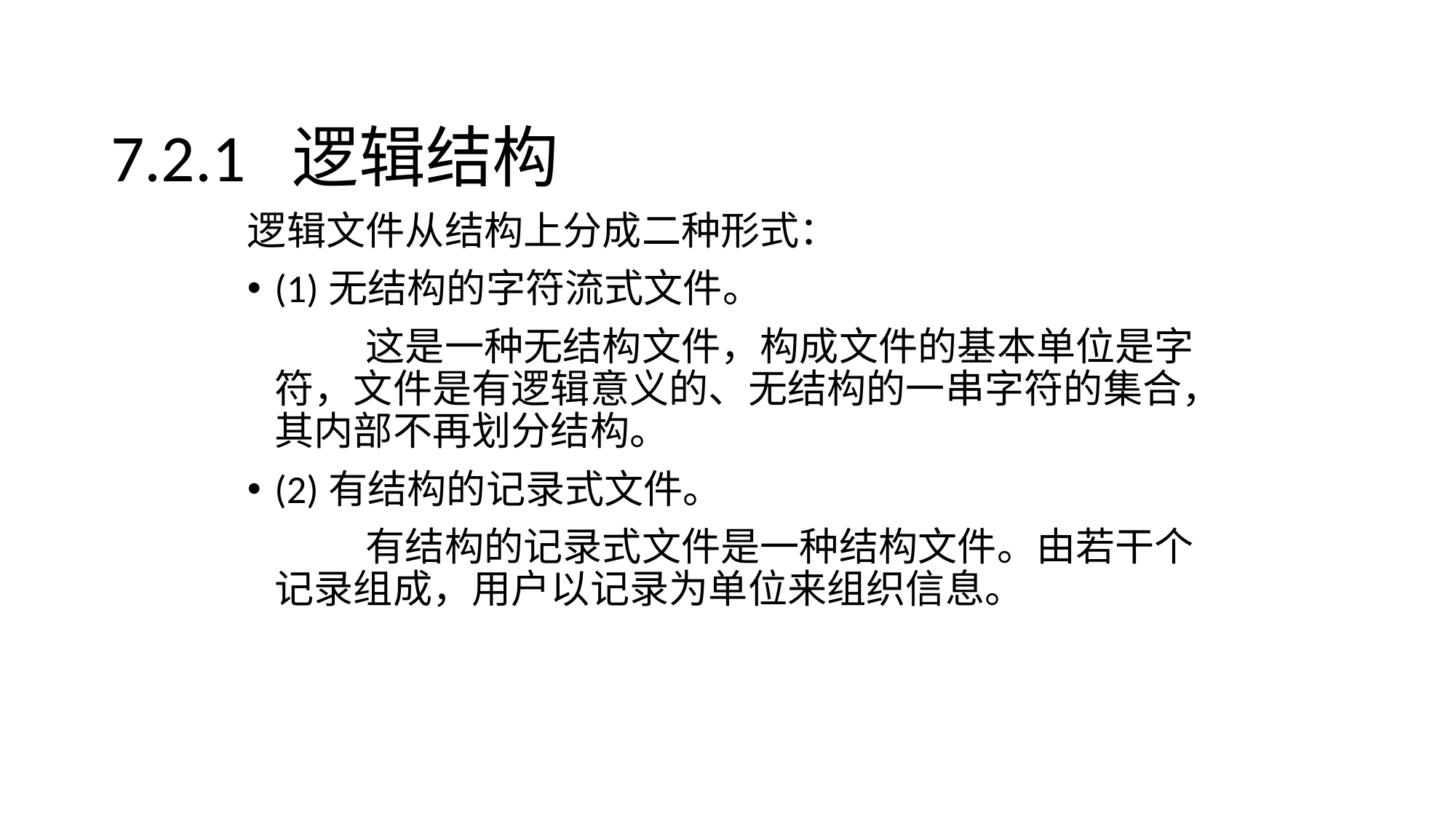

7.2.1  逻辑结构
逻辑文件从结构上分成二种形式：
(1)无结构的字符流式文件。
　　　这是一种无结构文件，构成文件的基本单位是字符，文件是有逻辑意义的、无结构的一串字符的集合，其内部不再划分结构。
(2)有结构的记录式文件。
　　　有结构的记录式文件是一种结构文件。由若干个记录组成，用户以记录为单位来组织信息。
2